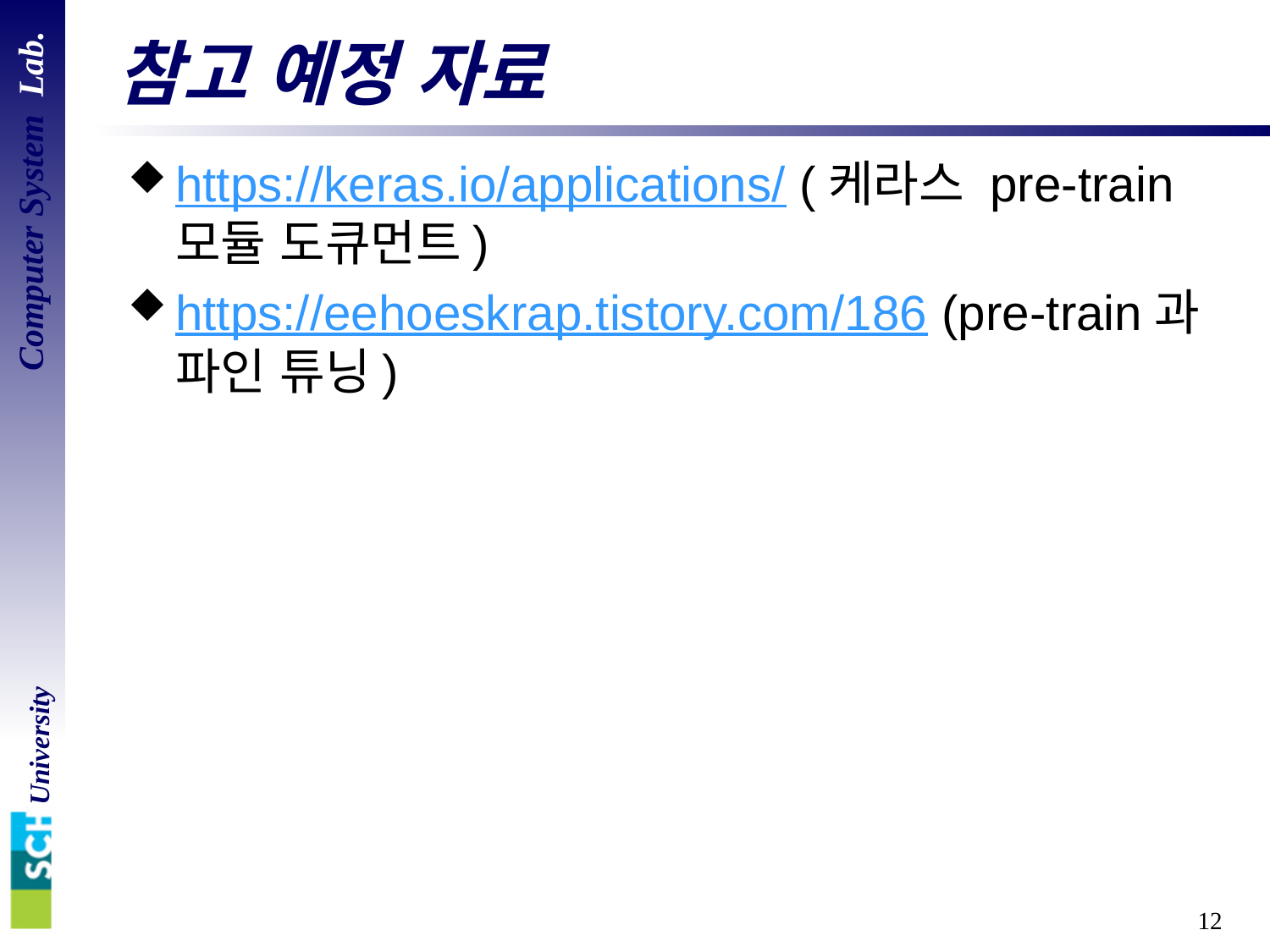

# 참고 예정 자료
https://keras.io/applications/ (케라스 pre-train 모듈 도큐먼트)
https://eehoeskrap.tistory.com/186 (pre-train과 파인 튜닝)